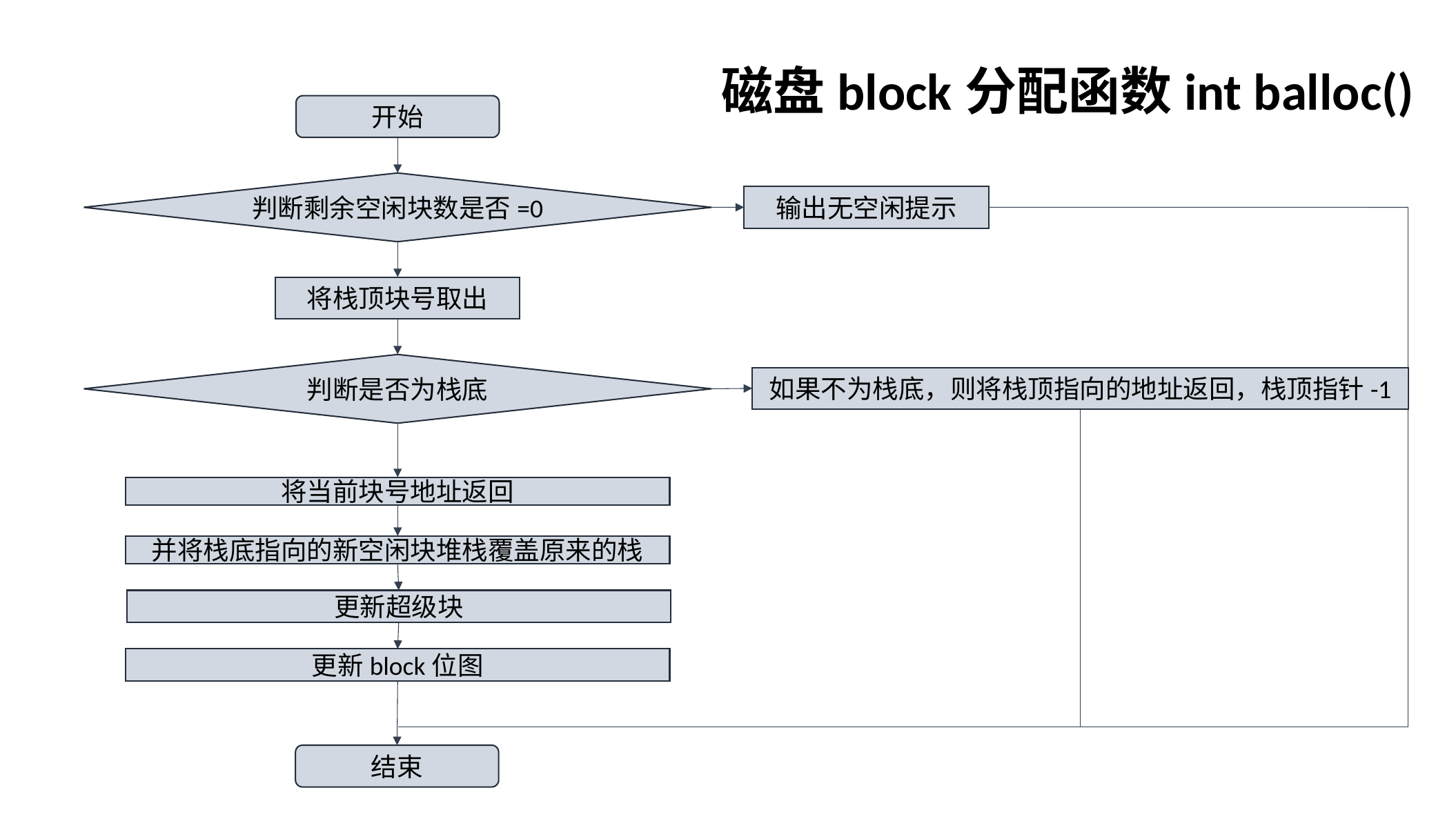

磁盘block分配函数int balloc()
开始
判断剩余空闲块数是否=0
输出无空闲提示
将栈顶块号取出
判断是否为栈底
如果不为栈底，则将栈顶指向的地址返回，栈顶指针-1
将当前块号地址返回
并将栈底指向的新空闲块堆栈覆盖原来的栈
更新超级块
更新block位图
结束